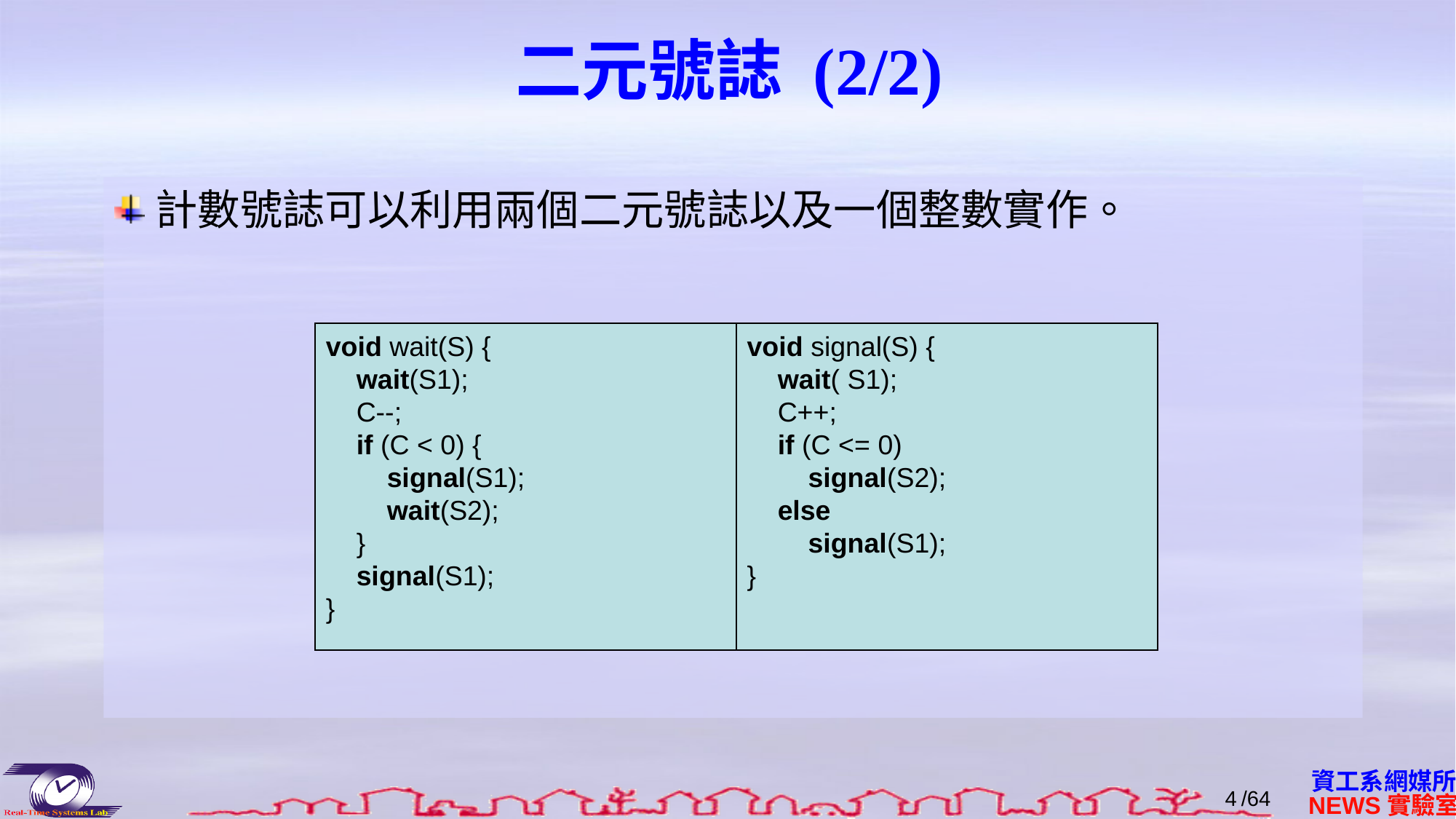

# 二元號誌 (2/2)
計數號誌可以利用兩個二元號誌以及一個整數實作。
void wait(S) {
    wait(S1);
    C--;
    if (C < 0) {
        signal(S1);
        wait(S2);
    }
    signal(S1);
}
void signal(S) {
    wait( S1);
    C++;
    if (C <= 0)
        signal(S2);
    else
        signal(S1);
}
4
/64